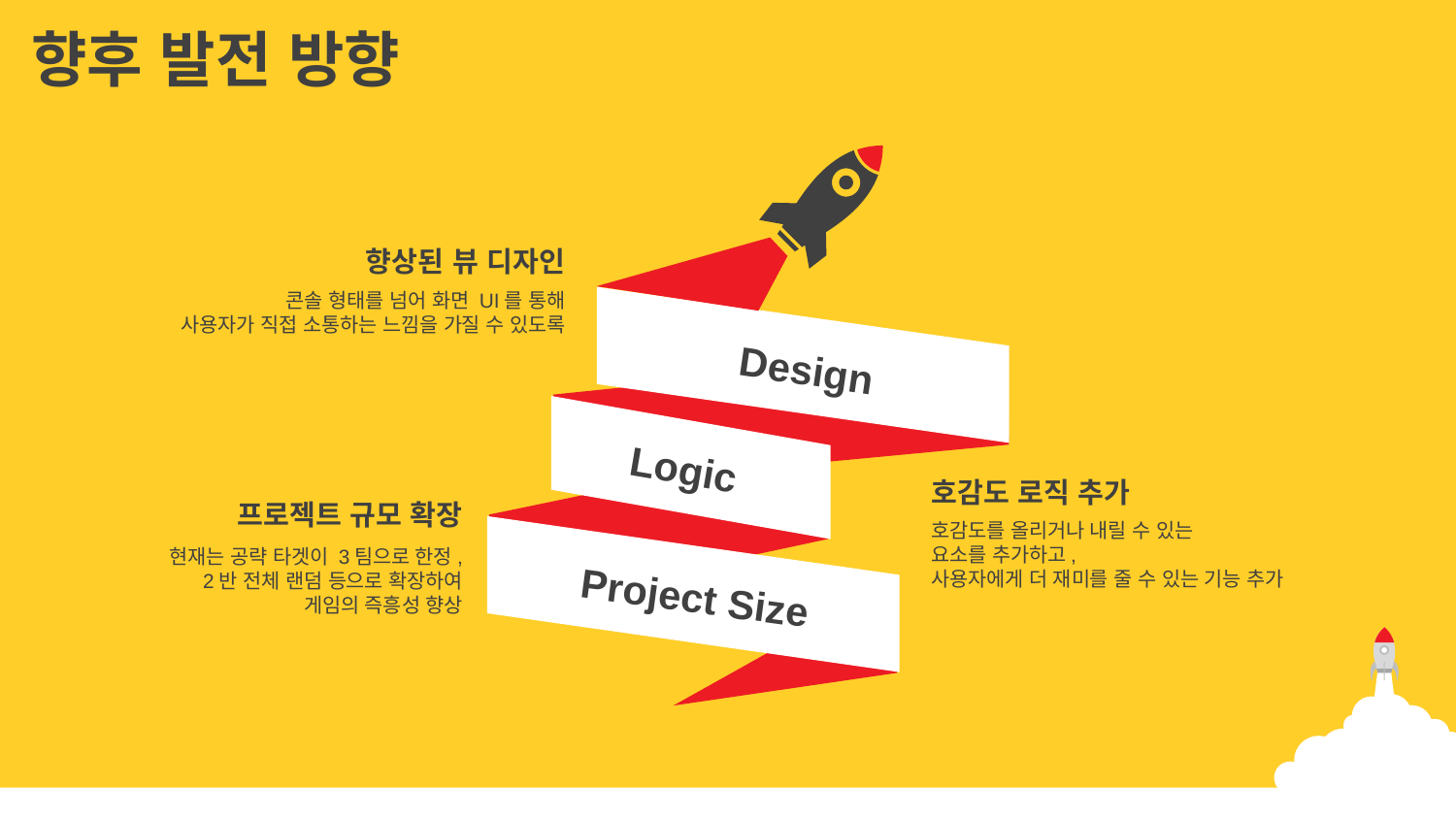

향후 발전 방향

향상된 뷰 디자인
콘솔 형태를 넘어 화면 UI를 통해
사용자가 직접 소통하는 느낌을 가질 수 있도록

Design
Logic
호감도 로직 추가
호감도를 올리거나 내릴 수 있는
요소를 추가하고,
사용자에게 더 재미를 줄 수 있는 기능 추가

프로젝트 규모 확장
현재는 공략 타겟이 3팀으로 한정,
2반 전체 랜덤 등으로 확장하여
게임의 즉흥성 향상
Project Size